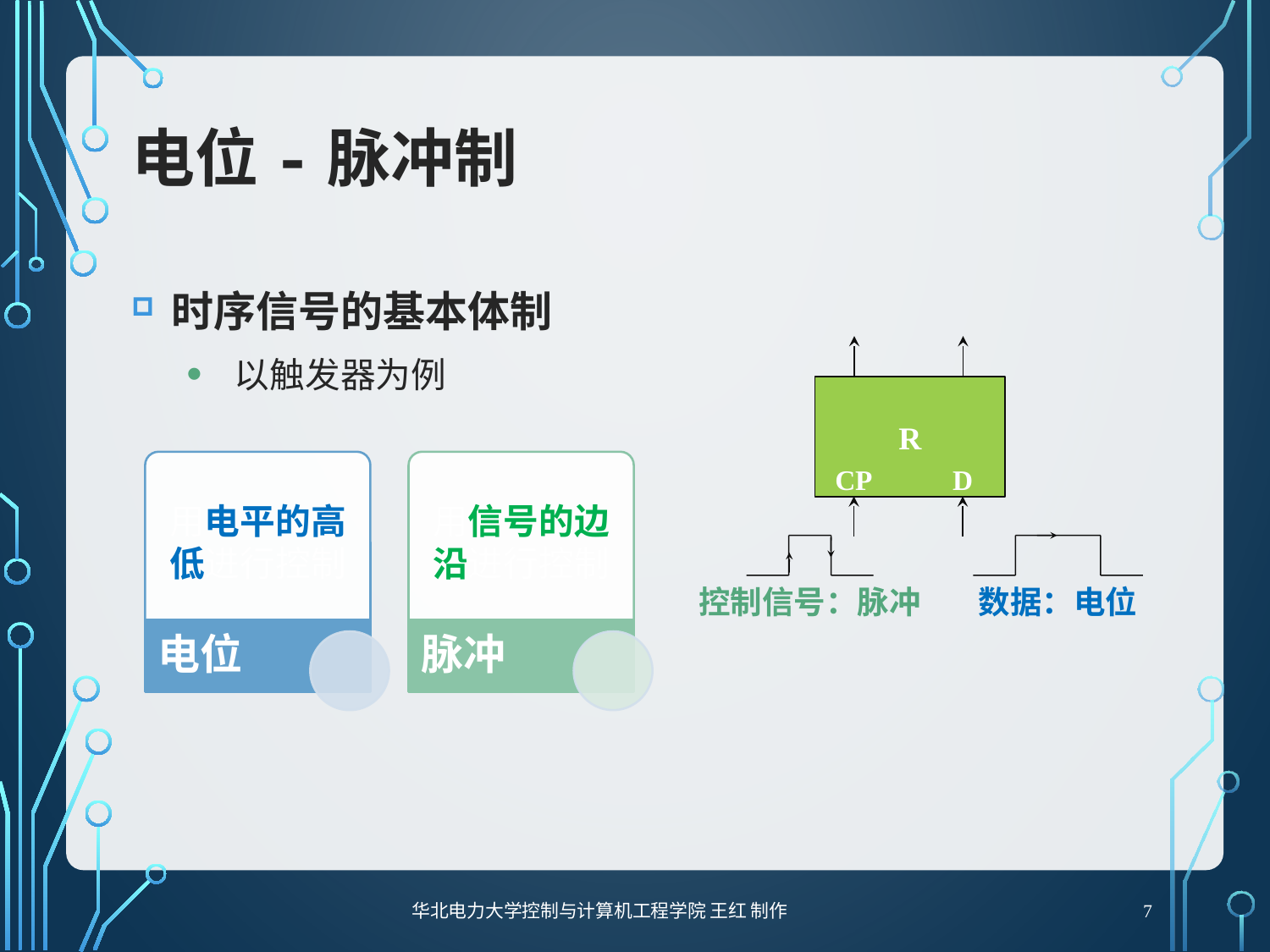

# 电位-脉冲制
时序信号的基本体制
以触发器为例

R
用电平的高低进行控制
电位
用信号的边沿进行控制
脉冲
CP
D

控制信号：脉冲
数据：电位
7
华北电力大学控制与计算机工程学院 王红 制作